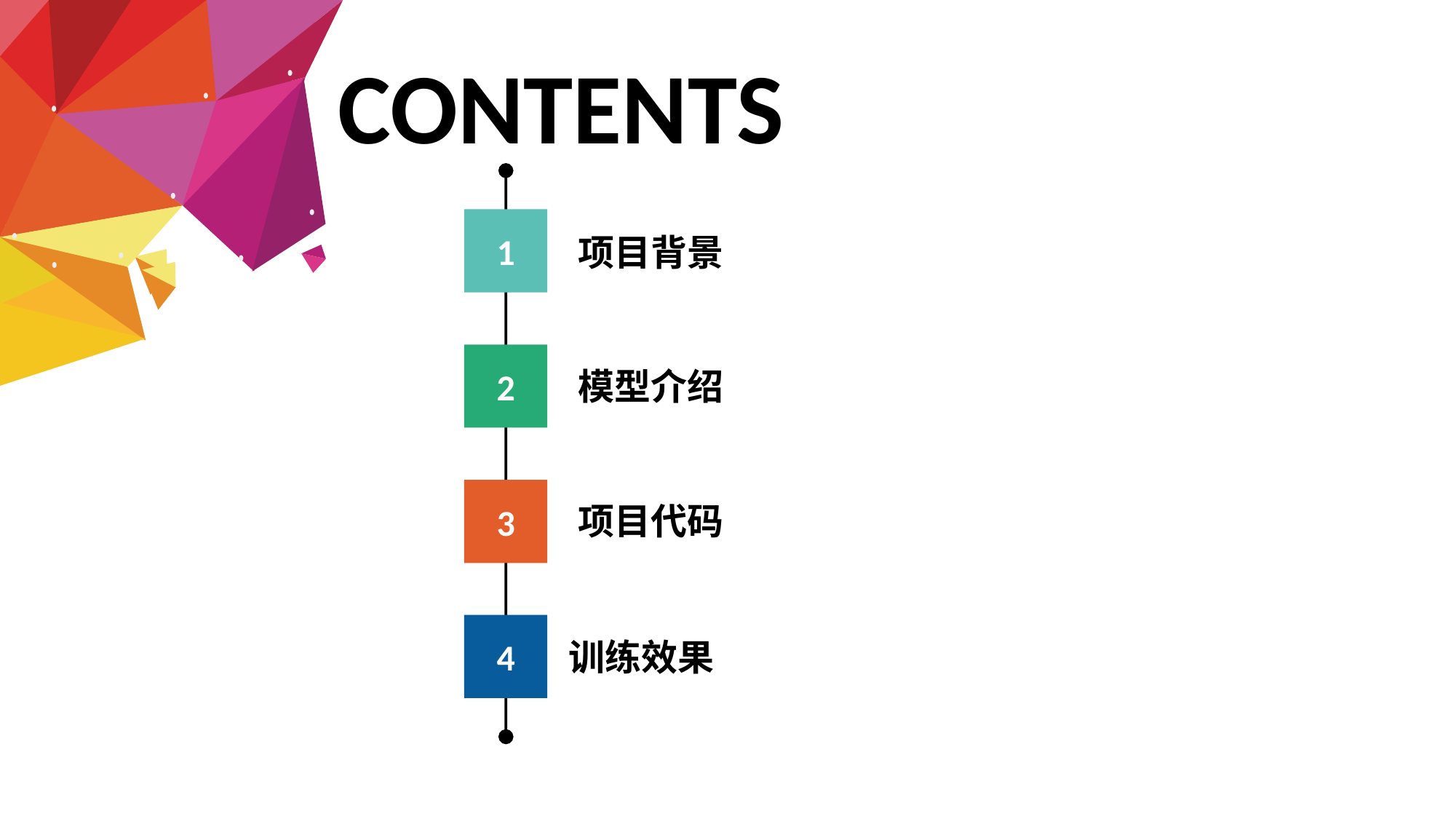

CONTENTS

1
项目背景
2
模型介绍
3
项目代码
4
训练效果